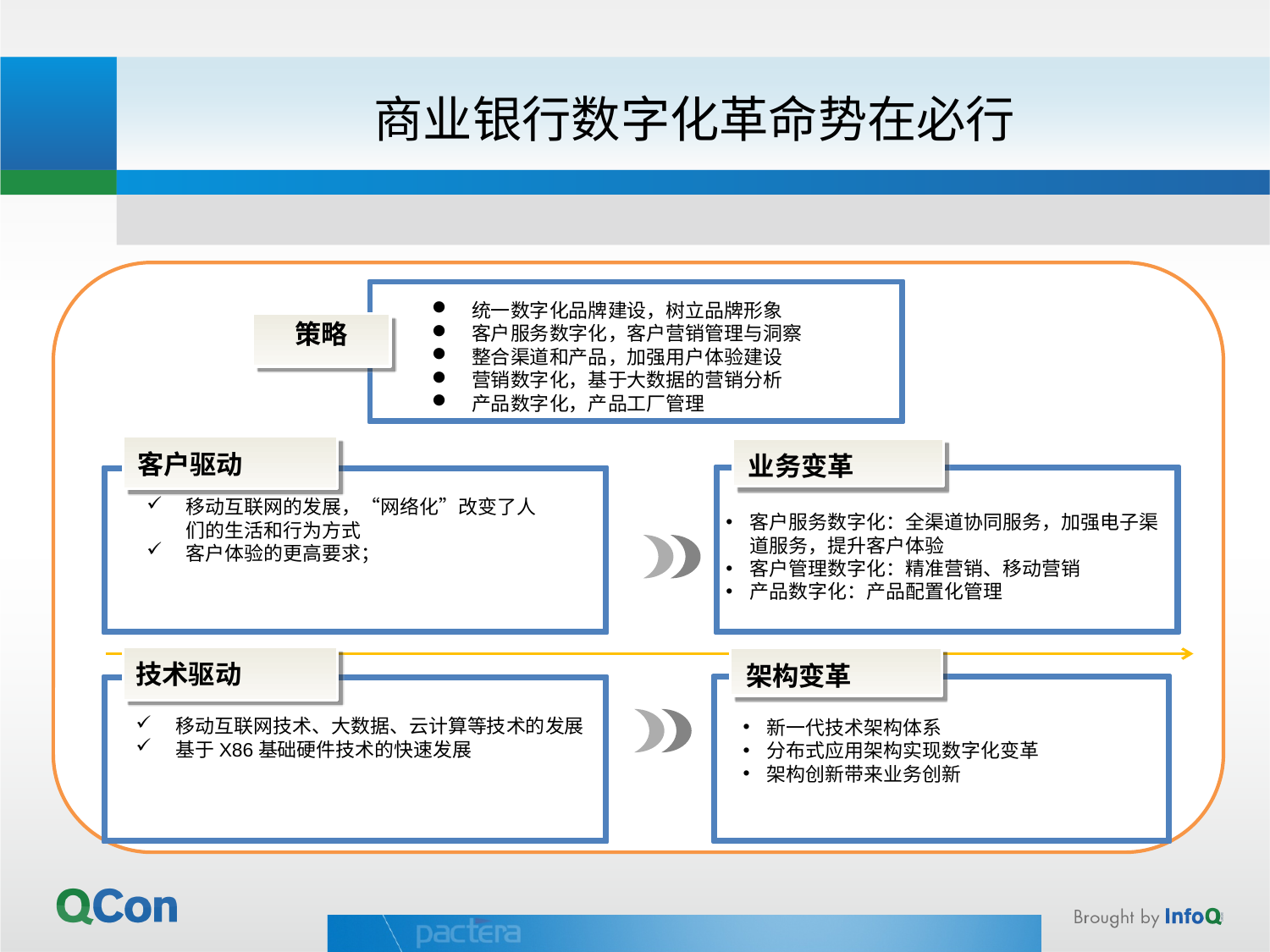

# 商业银行数字化革命势在必行

统一数字化品牌建设，树立品牌形象
客户服务数字化，客户营销管理与洞察
整合渠道和产品，加强用户体验建设
营销数字化，基于大数据的营销分析
产品数字化，产品工厂管理
策略

客户驱动
业务变革

移动互联网的发展，“网络化”改变了人们的生活和行为方式
客户体验的更高要求；

客户服务数字化：全渠道协同服务，加强电子渠道服务，提升客户体验
客户管理数字化：精准营销、移动营销
产品数字化：产品配置化管理

技术驱动

架构变革

以账户和产品为中心，实现现有业务的互联网化
服务现有客户，以金融业务为视角

移动互联网技术、大数据、云计算等技术的发展
基于X86基础硬件技术的快速发展

新一代技术架构体系
分布式应用架构实现数字化变革
架构创新带来业务创新